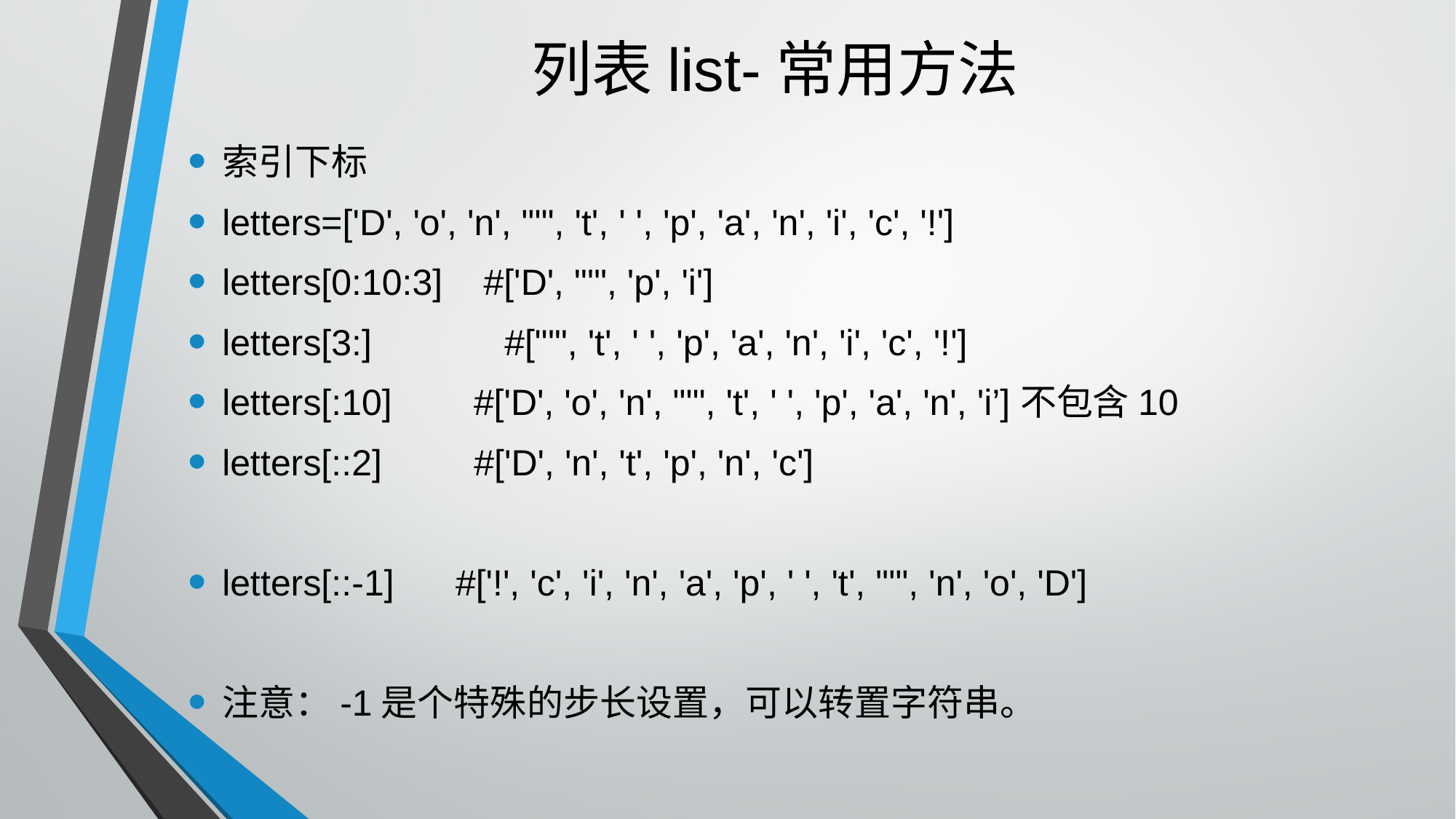

# 列表list-常用方法
索引下标
letters=['D', 'o', 'n', "'", 't', ' ', 'p', 'a', 'n', 'i', 'c', '!']
letters[0:10:3]    #['D', "'", 'p', 'i']
letters[3:]             #["'", 't', ' ', 'p', 'a', 'n', 'i', 'c', '!']
letters[:10]        #['D', 'o', 'n', "'", 't', ' ', 'p', 'a', 'n', 'i’]不包含10
letters[::2]         #['D', 'n', 't', 'p', 'n', 'c']

letters[::-1]      #['!', 'c', 'i', 'n', 'a', 'p', ' ', 't', "'", 'n', 'o', 'D']

注意：-1是个特殊的步长设置，可以转置字符串。